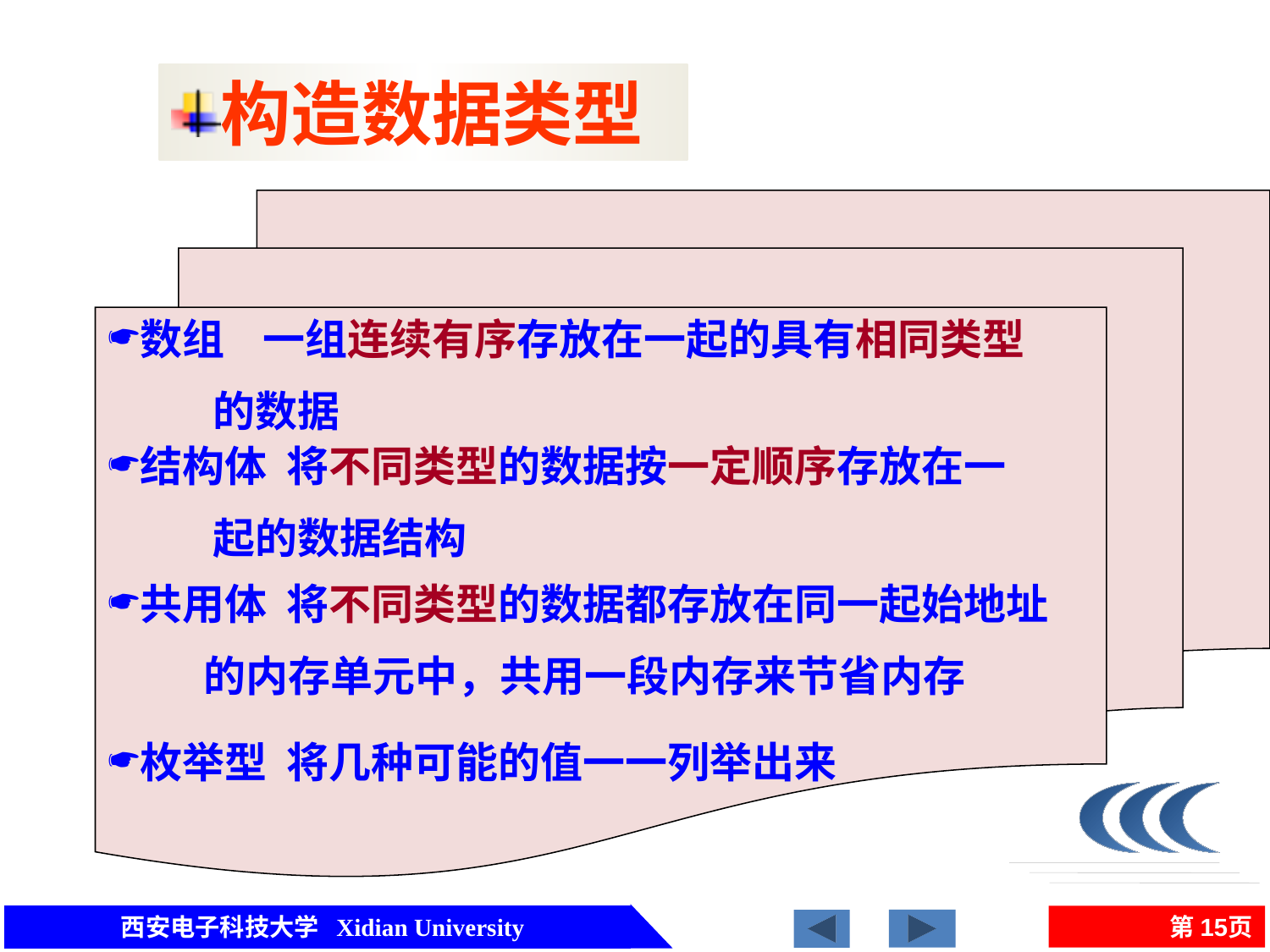

构造数据类型

数组    一组连续有序存放在一起的具有相同类型
          的数据
结构体  将不同类型的数据按一定顺序存放在一
          起的数据结构
共用体  将不同类型的数据都存放在同一起始地址
         的内存单元中，共用一段内存来节省内存
枚举型  将几种可能的值一一列举出来